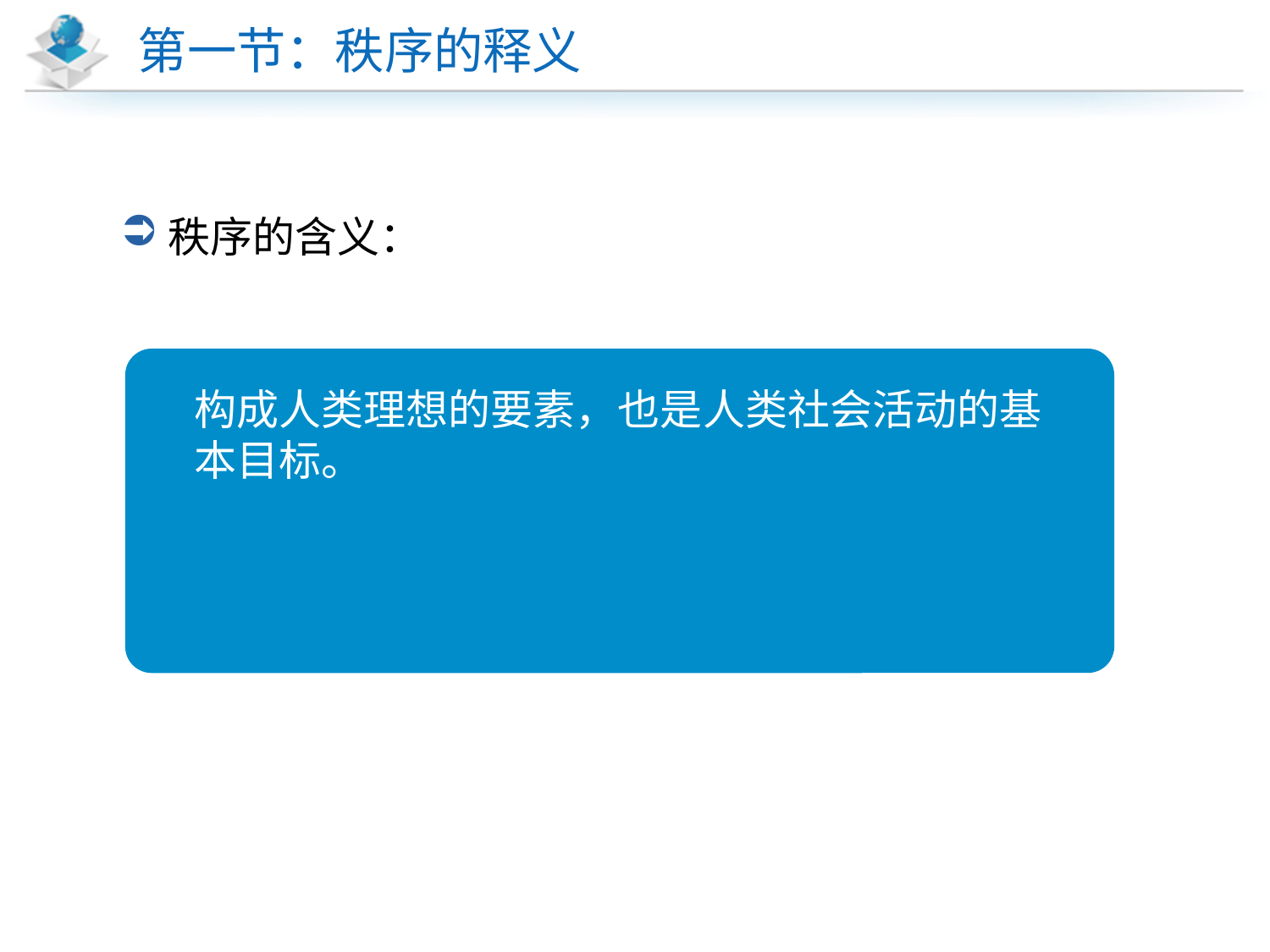

# 第一节：秩序的释义
秩序的含义：

构成人类理想的要素，也是人类社会活动的基本目标。